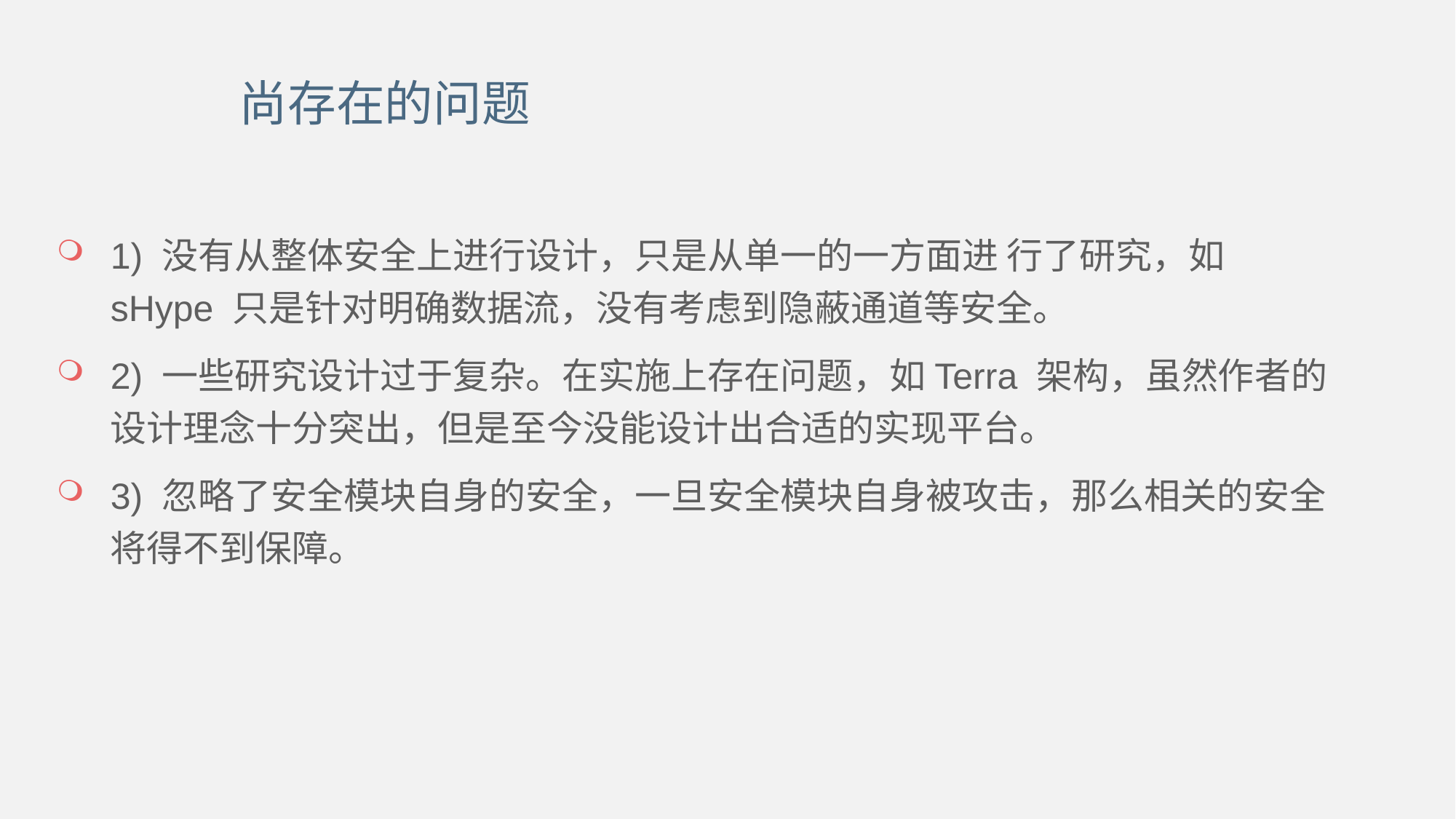

尚存在的问题
1) 没有从整体安全上进行设计，只是从单一的一方面进 行了研究，如 sHype 只是针对明确数据流，没有考虑到隐蔽通道等安全。
2) 一些研究设计过于复杂。在实施上存在问题，如Terra 架构，虽然作者的设计理念十分突出，但是至今没能设计出合适的实现平台。
3) 忽略了安全模块自身的安全，一旦安全模块自身被攻击，那么相关的安全将得不到保障。